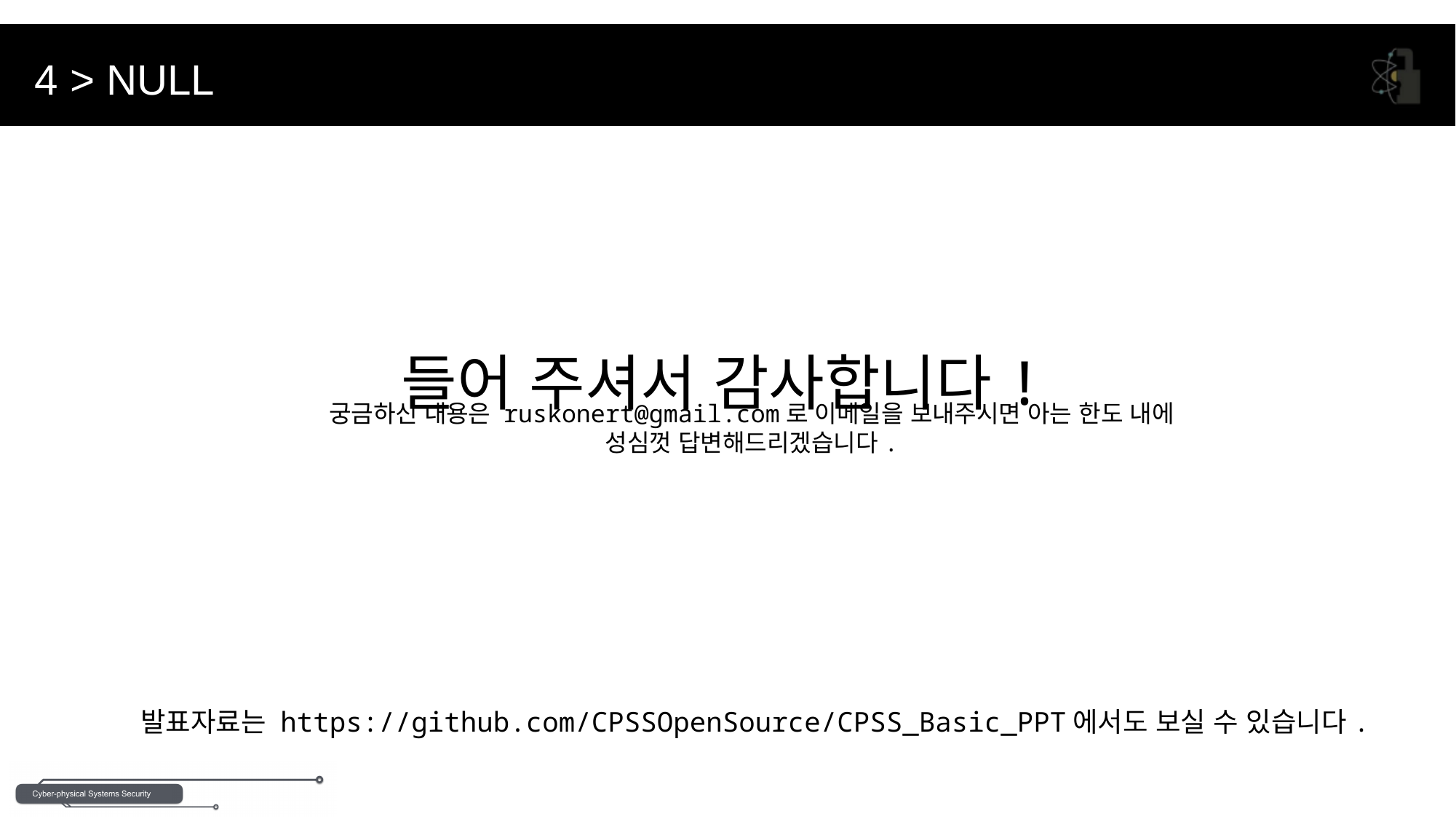

4 > NULL
들어 주셔서 감사합니다!
궁금하신 내용은 ruskonert@gmail.com로 이메일을 보내주시면 아는 한도 내에 성심껏 답변해드리겠습니다.
발표자료는 https://github.com/CPSSOpenSource/CPSS_Basic_PPT에서도 보실 수 있습니다.